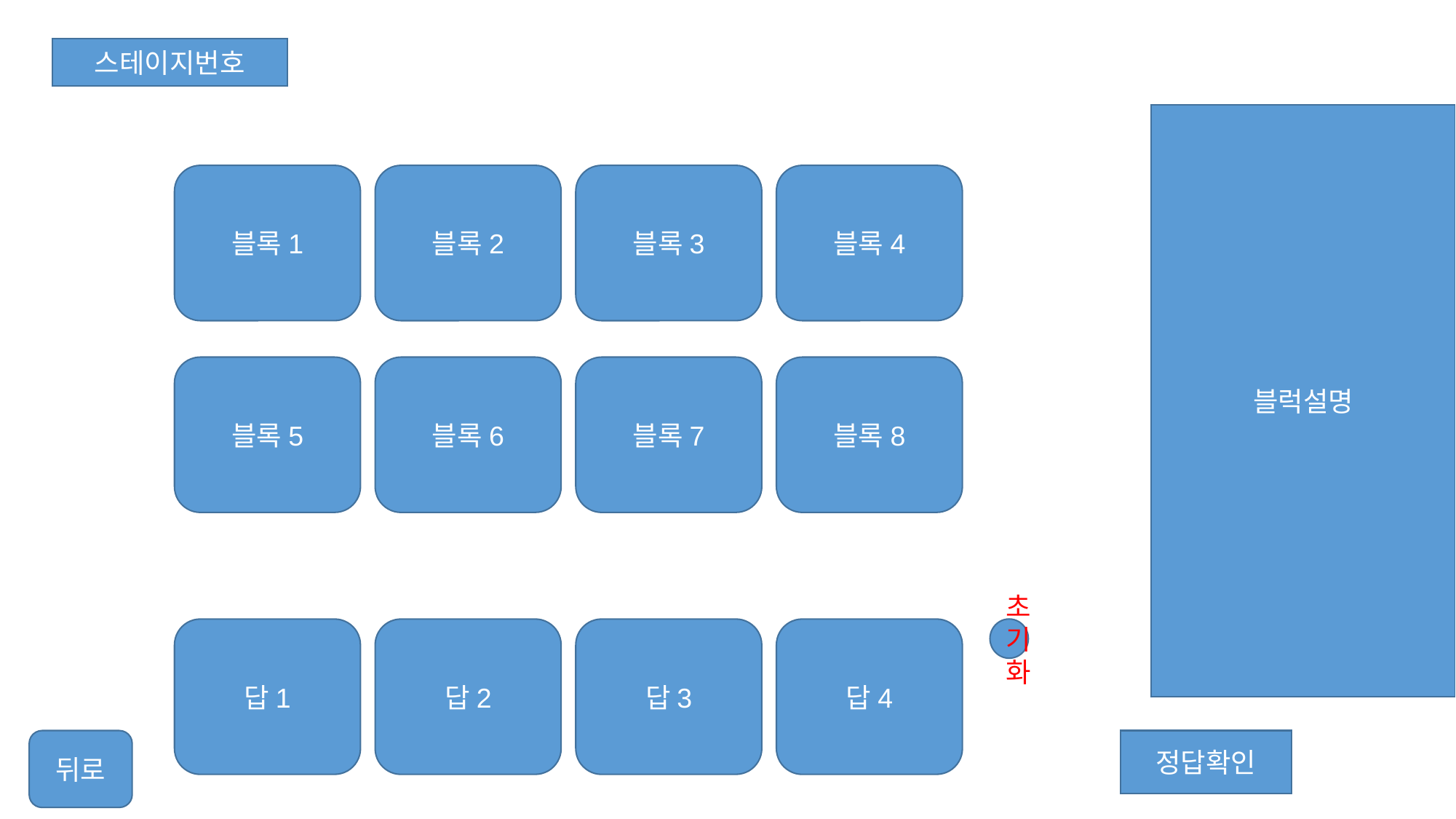

스테이지번호
블럭설명
블록1
블록2
블록3
블록4
블록5
블록6
블록7
블록8
답1
답2
답3
답4
초기화
뒤로
정답확인